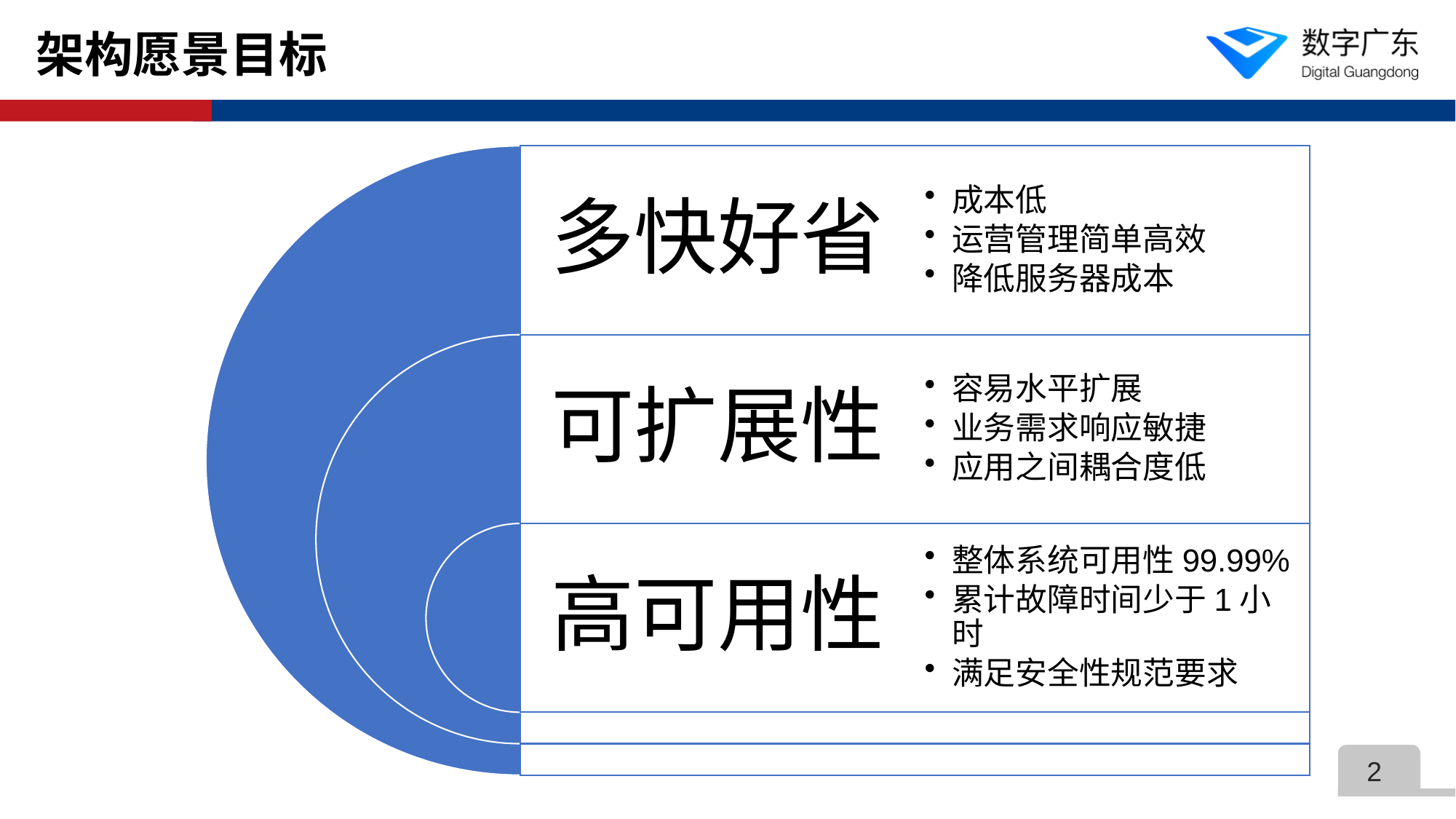

架构愿景目标
多快好省
可扩展性
高可用性
成本低
运营管理简单高效
降低服务器成本
容易水平扩展
业务需求响应敏捷
应用之间耦合度低
整体系统可用性99.99%
累计故障时间少于1小时
满足安全性规范要求